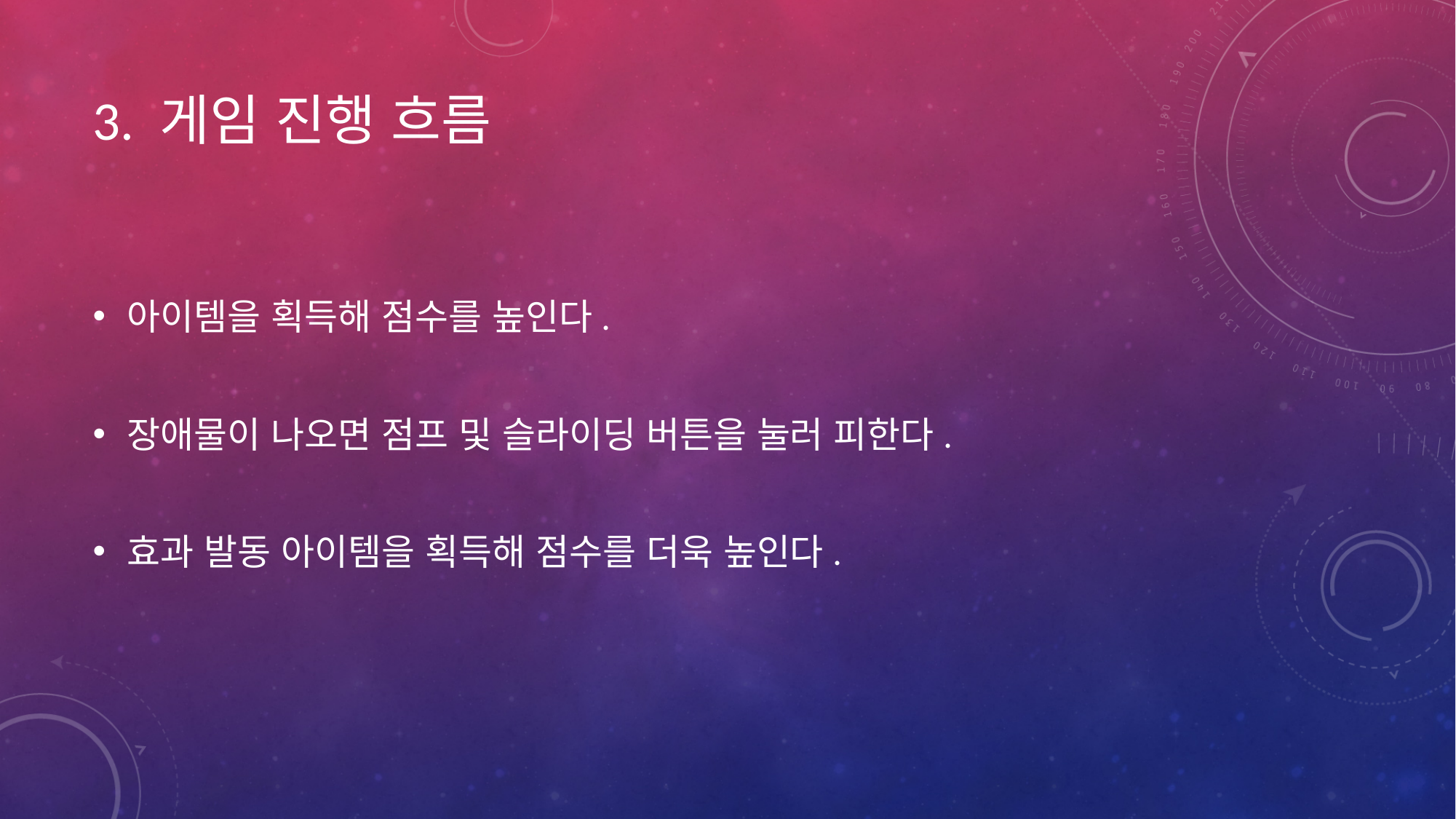

# 3. 게임 진행 흐름

아이템을 획득해 점수를 높인다.

장애물이 나오면 점프 및 슬라이딩 버튼을 눌러 피한다.

효과 발동 아이템을 획득해 점수를 더욱 높인다.